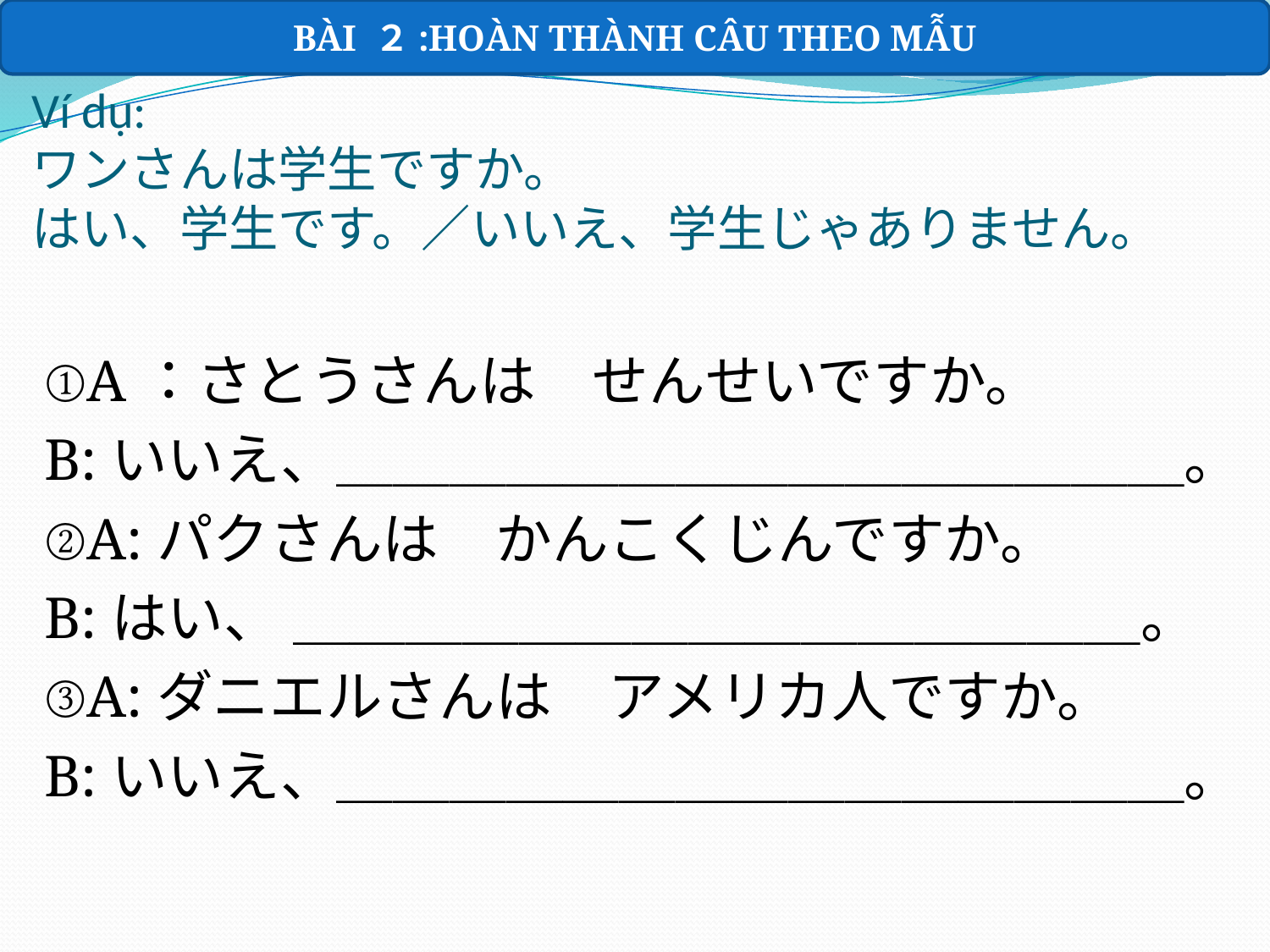

BÀI ２:HOÀN THÀNH CÂU THEO MẪU
# Ví dụ: ワンさんは学生ですか。 はい、学生です。／いいえ、学生じゃありません。
①A：さとうさんは　せんせいですか。
B:いいえ、＿＿＿＿＿＿＿＿＿＿＿＿＿＿＿。
②A:パクさんは　かんこくじんですか。
B:はい、 ＿＿＿＿＿＿＿＿＿＿＿＿＿＿＿。
③A:ダニエルさんは　アメリカ人ですか。
B:いいえ、＿＿＿＿＿＿＿＿＿＿＿＿＿＿＿。